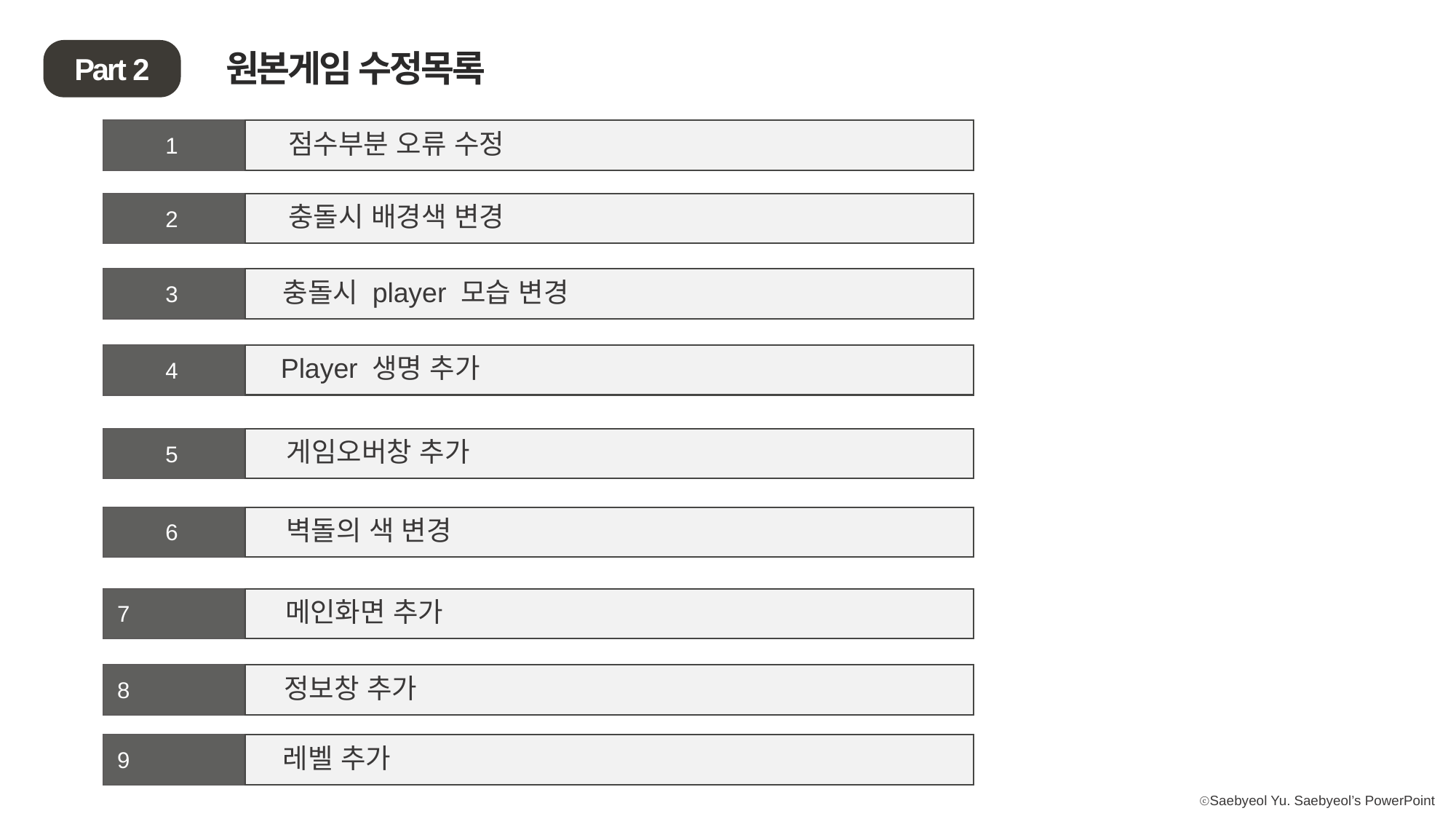

원본게임 수정목록
Part 2

점수부분 오류 수정
1

충돌시 배경색 변경
2

충돌시 player 모습 변경
3

Player 생명 추가
4

게임오버창 추가
5

벽돌의 색 변경
6

메인화면 추가
7

정보창 추가
8

레벨 추가
9